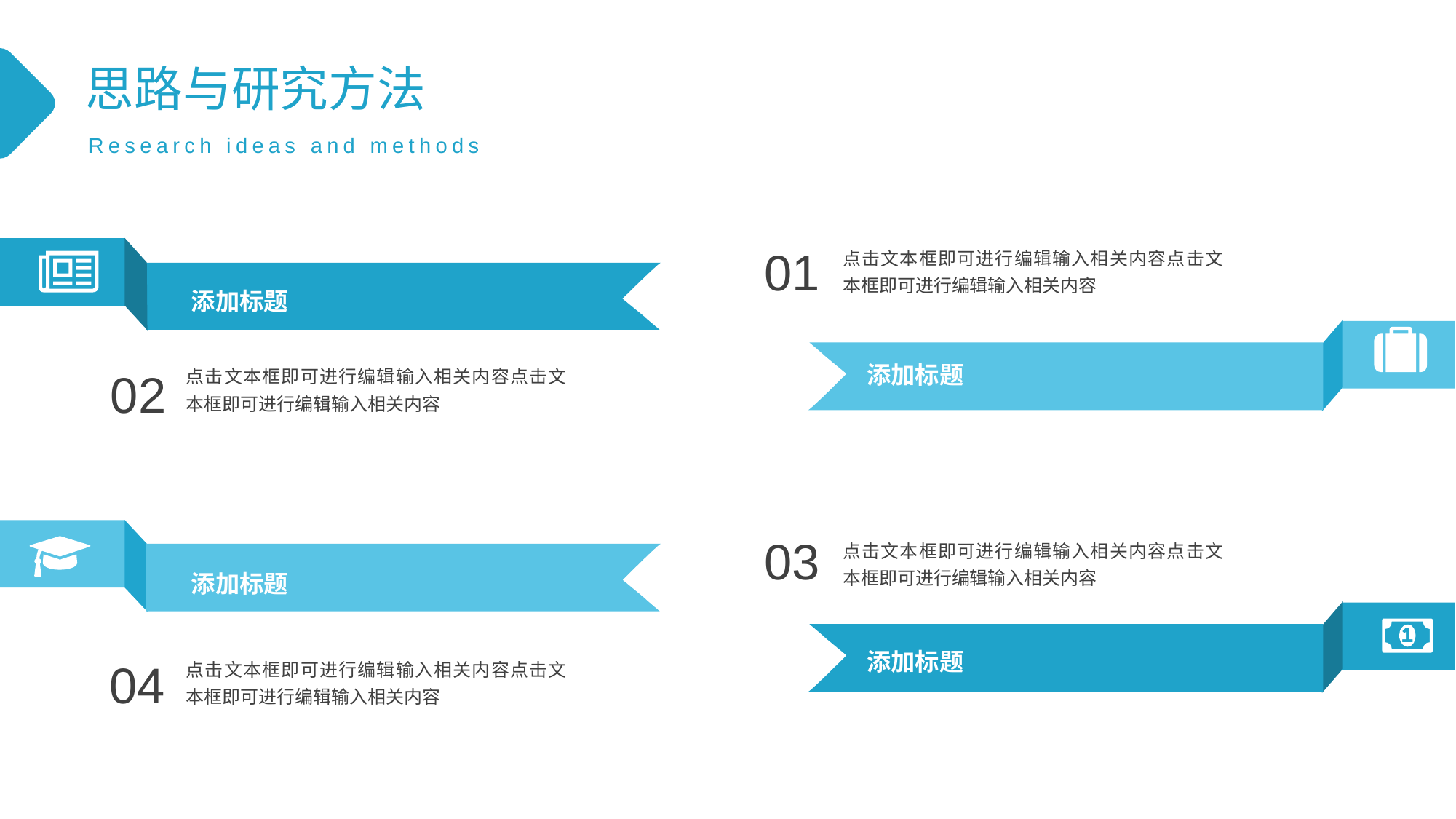

思路与研究方法

Research ideas and methods
01
点击文本框即可进行编辑输入相关内容点击文本框即可进行编辑输入相关内容

添加标题

添加标题
点击文本框即可进行编辑输入相关内容点击文本框即可进行编辑输入相关内容
02

03
点击文本框即可进行编辑输入相关内容点击文本框即可进行编辑输入相关内容

添加标题

添加标题
点击文本框即可进行编辑输入相关内容点击文本框即可进行编辑输入相关内容
04